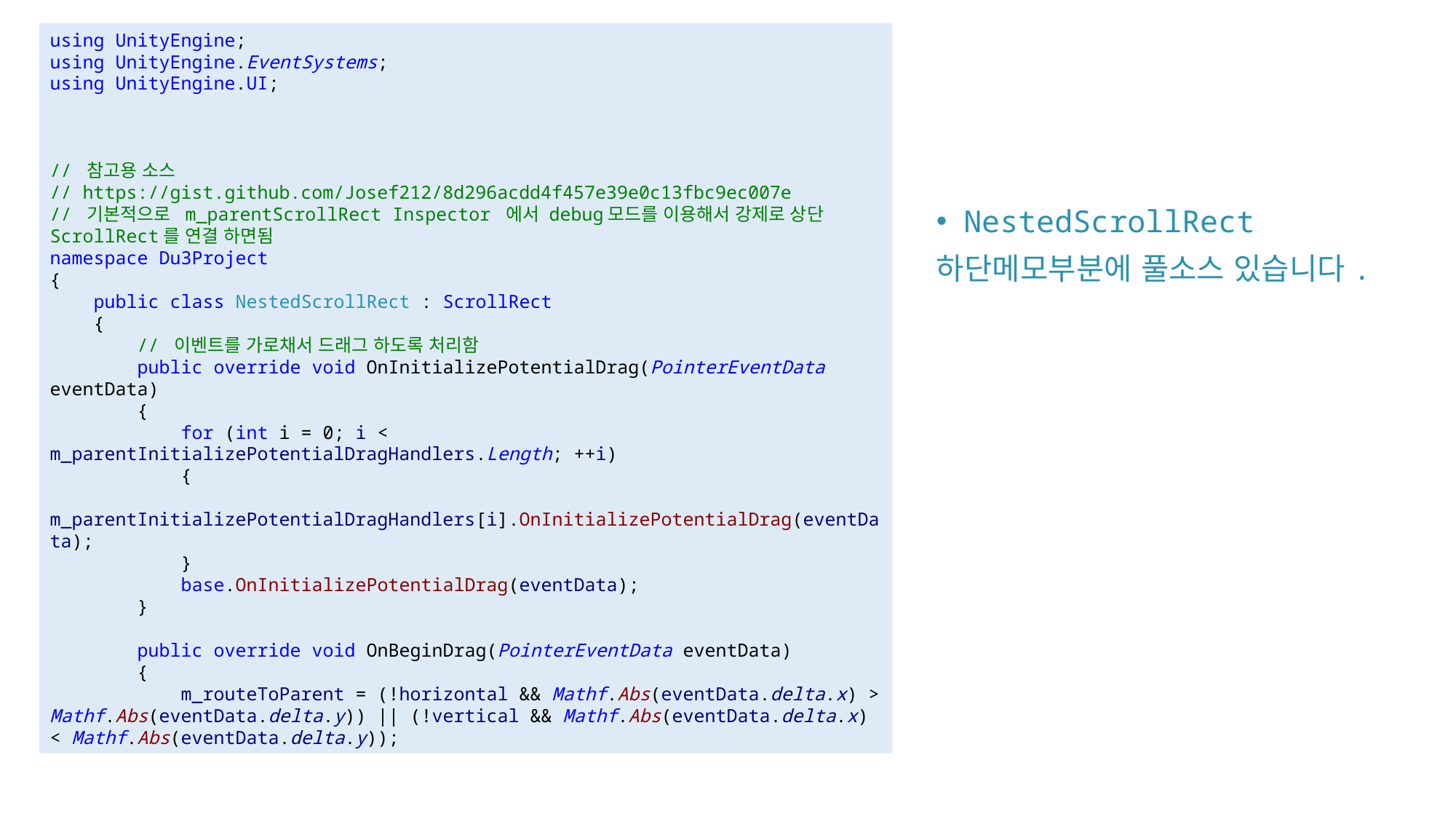

#
using UnityEngine;
using UnityEngine.EventSystems;
using UnityEngine.UI;

// 참고용 소스
// https://gist.github.com/Josef212/8d296acdd4f457e39e0c13fbc9ec007e
// 기본적으로  m_parentScrollRect Inspector 에서 debug모드를 이용해서 강제로 상단 ScrollRect를 연결 하면됨
namespace Du3Project
{
    public class NestedScrollRect : ScrollRect
    {
        // 이벤트를 가로채서 드래그 하도록 처리함
        public override void OnInitializePotentialDrag(PointerEventData eventData)
        {
            for (int i = 0; i < m_parentInitializePotentialDragHandlers.Length; ++i)
            {
                m_parentInitializePotentialDragHandlers[i].OnInitializePotentialDrag(eventData);
            }
            base.OnInitializePotentialDrag(eventData);
        }

        public override void OnBeginDrag(PointerEventData eventData)
        {
            m_routeToParent = (!horizontal && Mathf.Abs(eventData.delta.x) > Mathf.Abs(eventData.delta.y)) || (!vertical && Mathf.Abs(eventData.delta.x) < Mathf.Abs(eventData.delta.y));
NestedScrollRect
하단메모부분에 풀소스 있습니다.